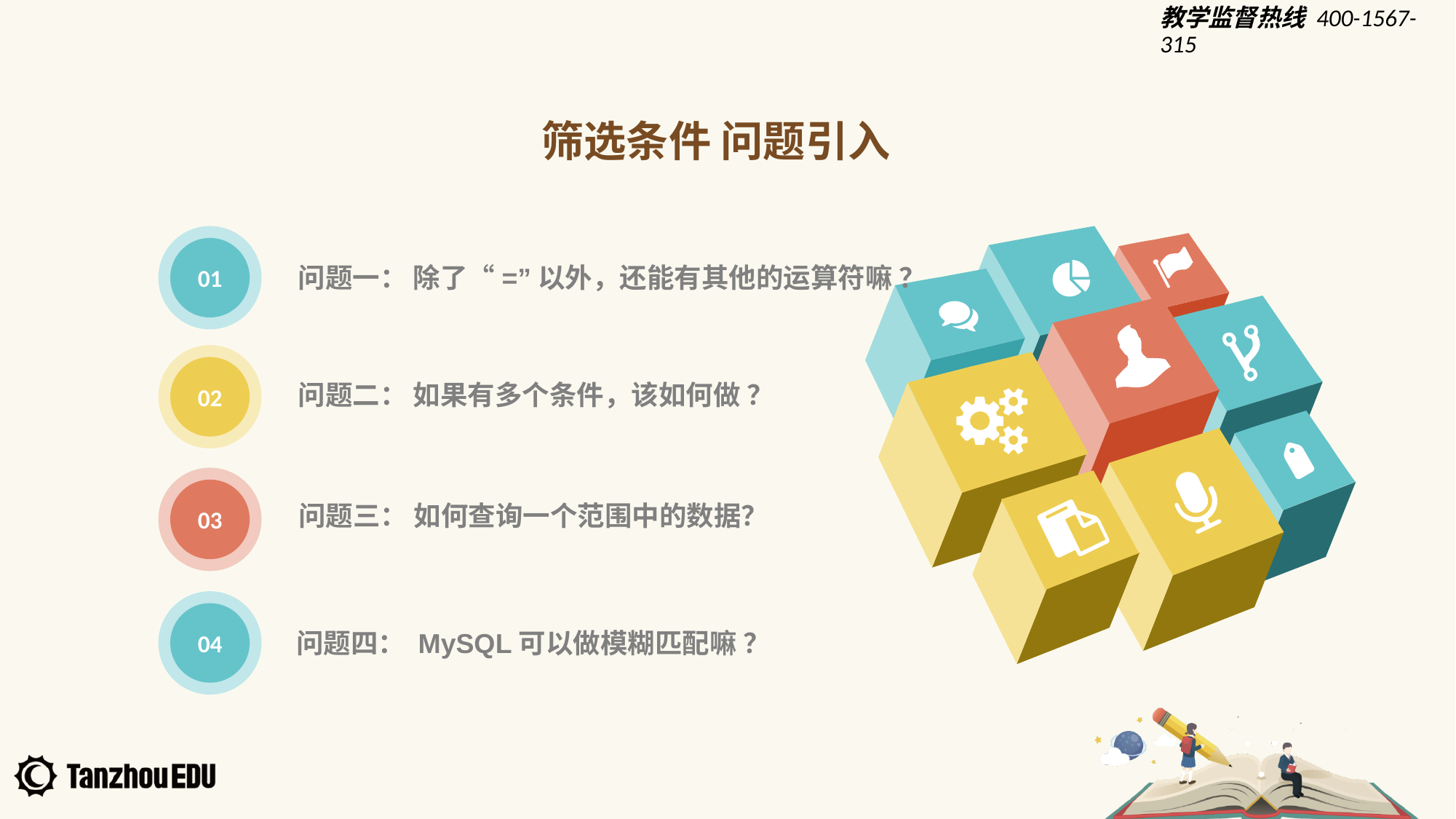

筛选条件 问题引入

01

问题一： 除了“=”以外，还能有其他的运算符嘛 ？

02

问题二： 如果有多个条件，该如何做 ？

03

问题三： 如何查询一个范围中的数据？

04
问题四： MySQL可以做模糊匹配嘛 ？